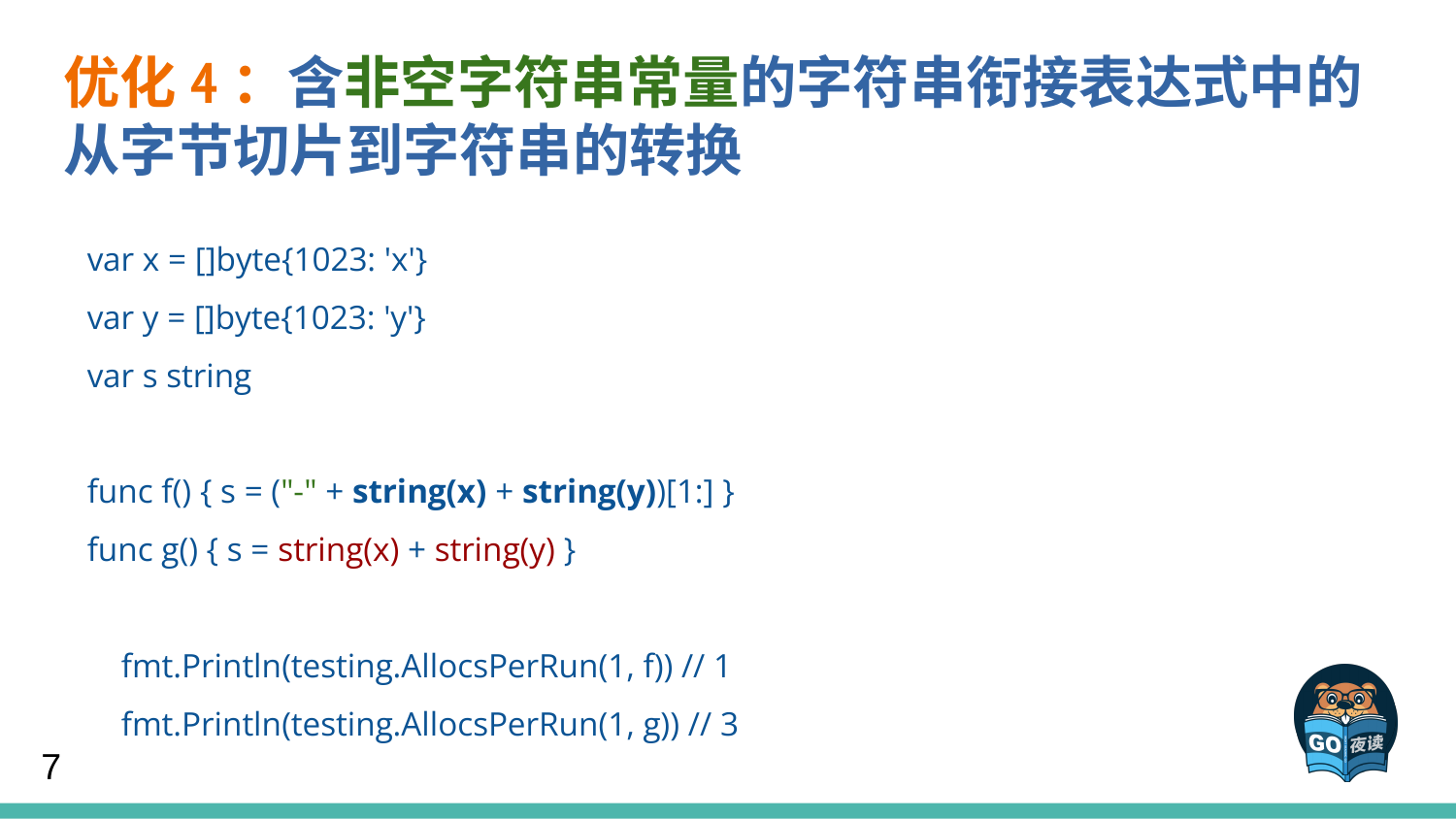

优化4：含非空字符串常量的字符串衔接表达式中的从字节切片到字符串的转换
var x = []byte{1023: 'x'}
var y = []byte{1023: 'y'}
var s string

func f() { s = ("-" + string(x) + string(y))[1:] }
func g() { s = string(x) + string(y) }

    fmt.Println(testing.AllocsPerRun(1, f)) // 1
    fmt.Println(testing.AllocsPerRun(1, g)) // 3
7